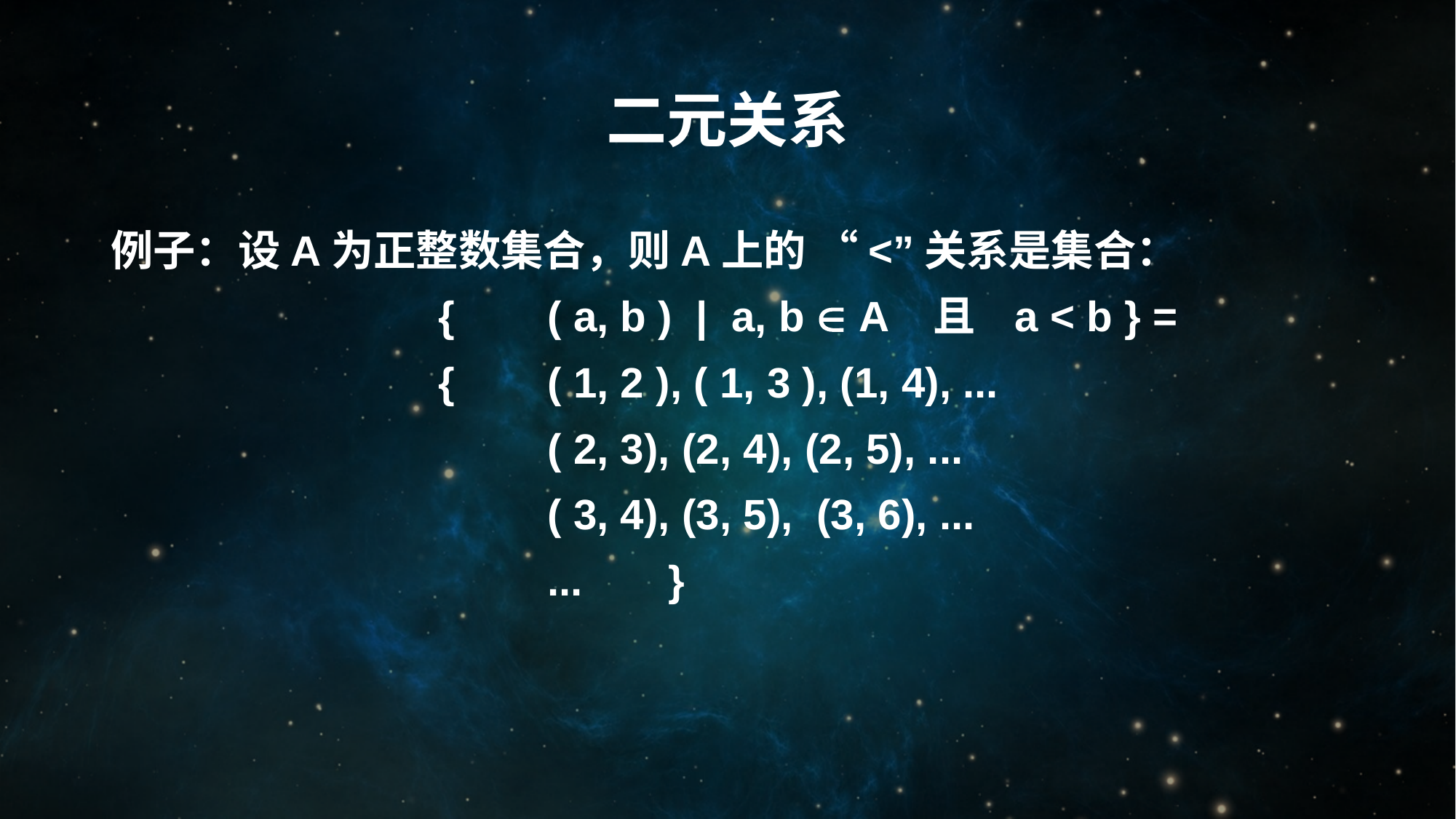

# 二元关系
例子：设A为正整数集合，则A上的 “<”关系是集合：
			{	( a, b )  |  a, b ∈ A   且   a < b } =
			{	( 1, 2 ), ( 1, 3 ), (1, 4), ...
				( 2, 3), (2, 4), (2, 5), ...
				( 3, 4), (3, 5),  (3, 6), ...
				...	 }